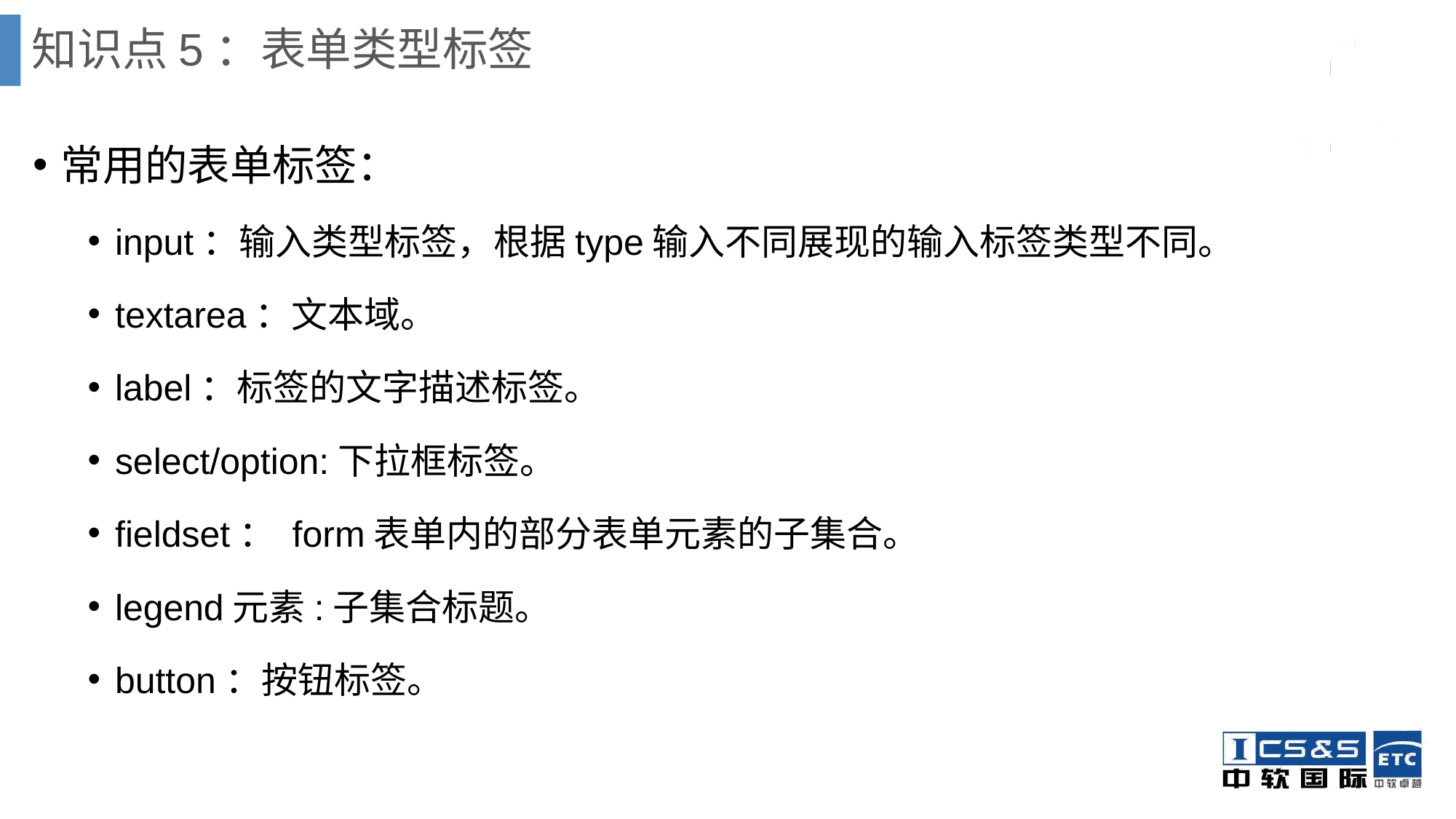

# 知识点5：表单类型标签
常用的表单标签：
input：输入类型标签，根据type输入不同展现的输入标签类型不同。
textarea：文本域。
label：标签的文字描述标签。
select/option:下拉框标签。
fieldset： form表单内的部分表单元素的子集合。
legend元素:子集合标题。
button：按钮标签。